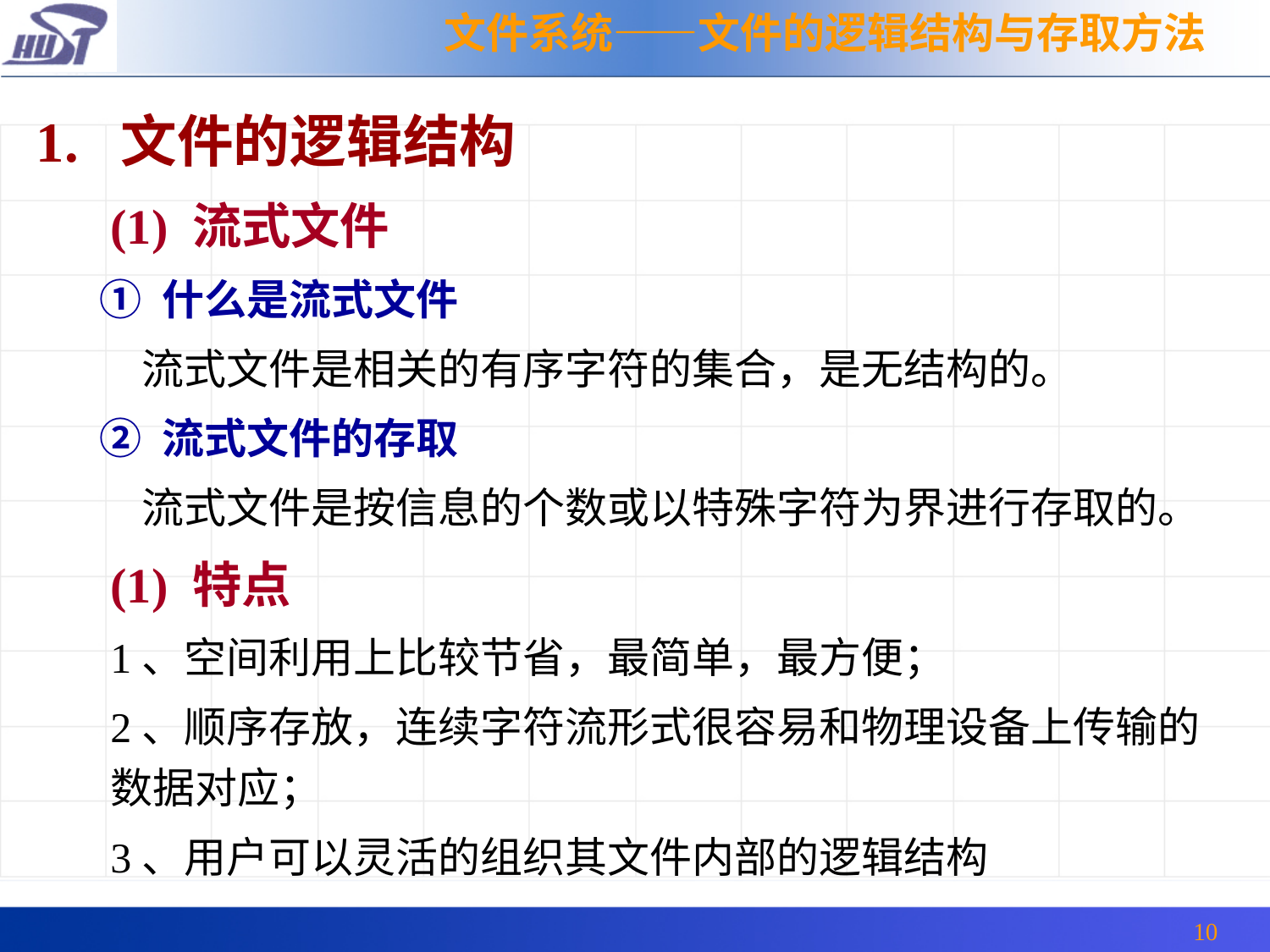

文件系统——文件的逻辑结构与存取方法
1.  文件的逻辑结构
	(1) 流式文件
① 什么是流式文件
          流式文件是相关的有序字符的集合，是无结构的。
② 流式文件的存取
          流式文件是按信息的个数或以特殊字符为界进行存取的。
	(1) 特点
	1、空间利用上比较节省，最简单，最方便；
	2、顺序存放，连续字符流形式很容易和物理设备上传输的数据对应；
	3、用户可以灵活的组织其文件内部的逻辑结构
10